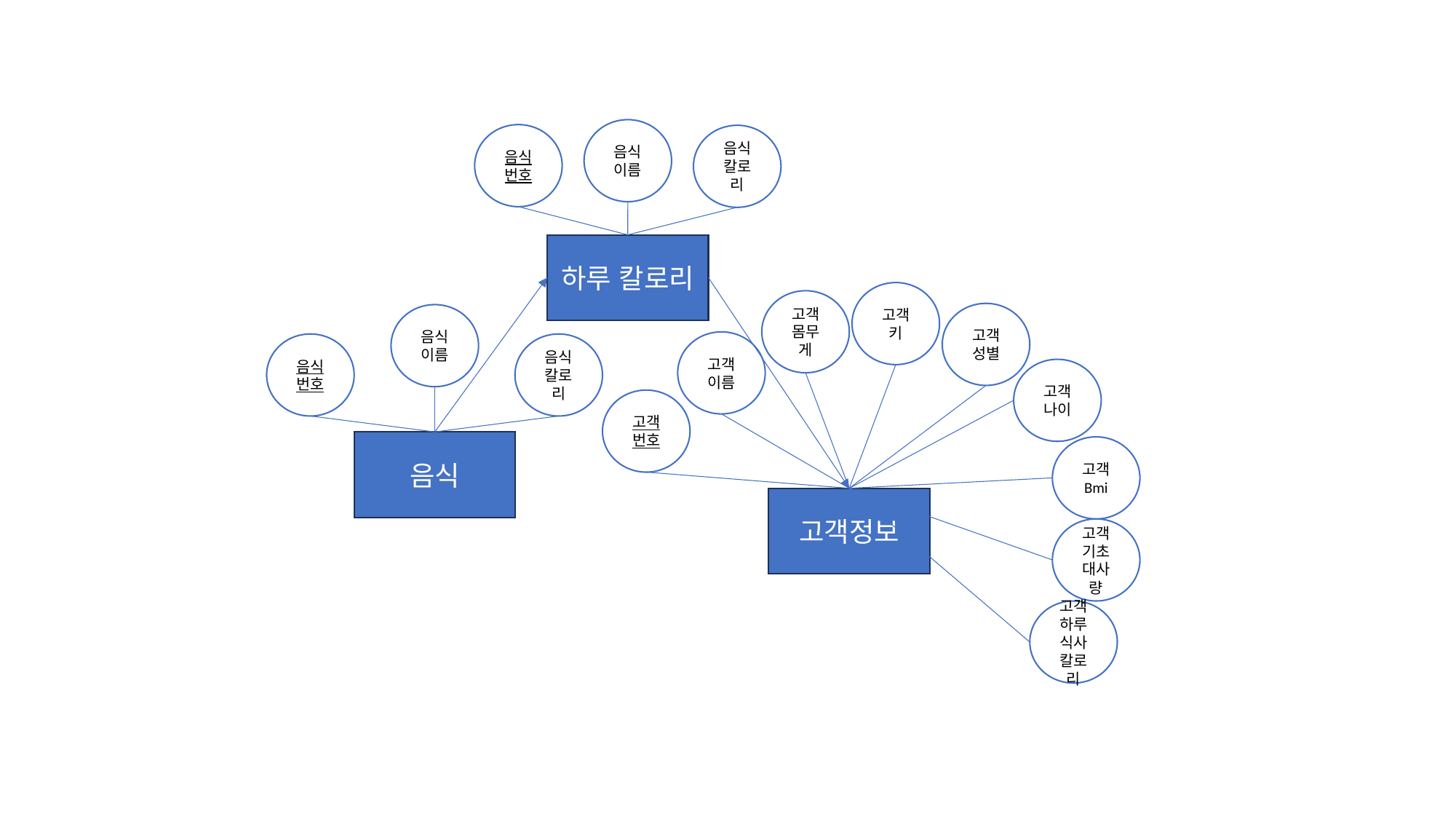

음식이름
음식번호
음식 칼로리
하루 칼로리
고객키
고객몸무게
고객성별
음식이름
고객이름
음식번호
음식 칼로리
고객 나이
고객번호
음식
고객
Bmi
고객정보
고객기초대사량
고객
하루 식사칼로리